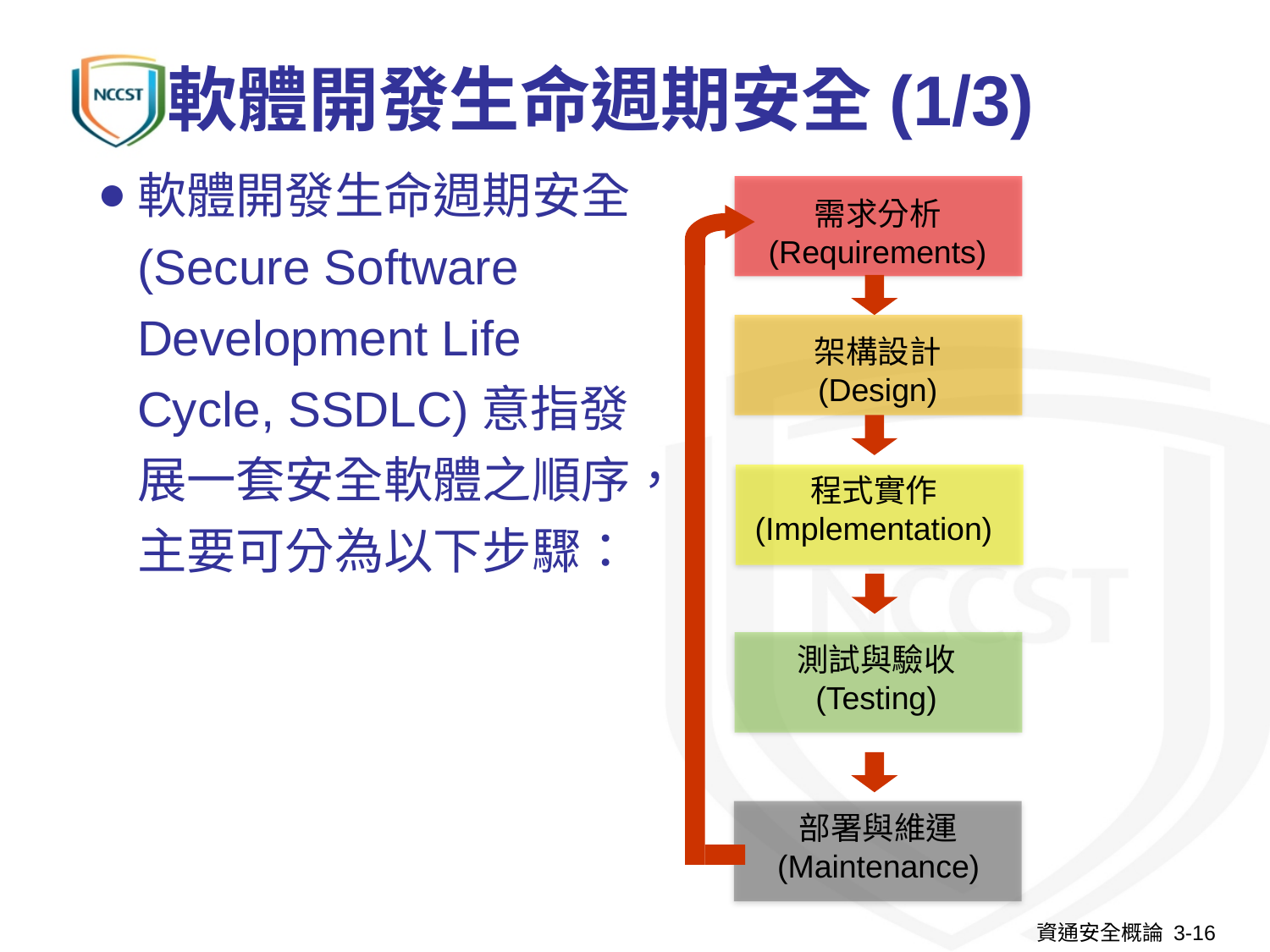

# 軟體開發生命週期安全(1/3)
軟體開發生命週期安全(Secure Software Development Life Cycle, SSDLC)意指發展一套安全軟體之順序，主要可分為以下步驟：

需求分析
(Requirements)

架構設計
(Design)

程式實作
(Implementation)

測試與驗收
(Testing)

部署與維運
(Maintenance)